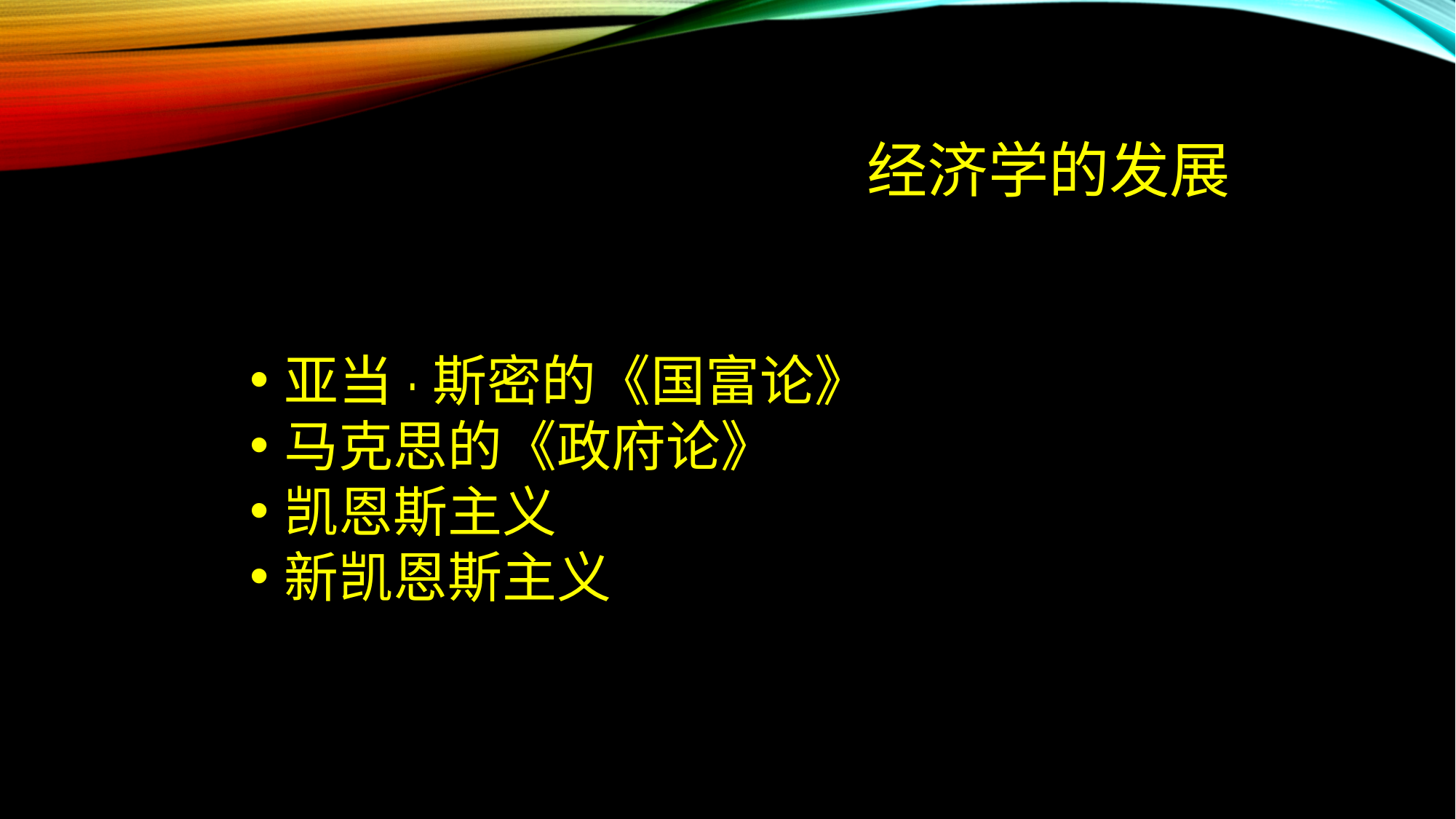

# 经济学的发展
亚当·斯密的《国富论》
马克思的《政府论》
凯恩斯主义
新凯恩斯主义